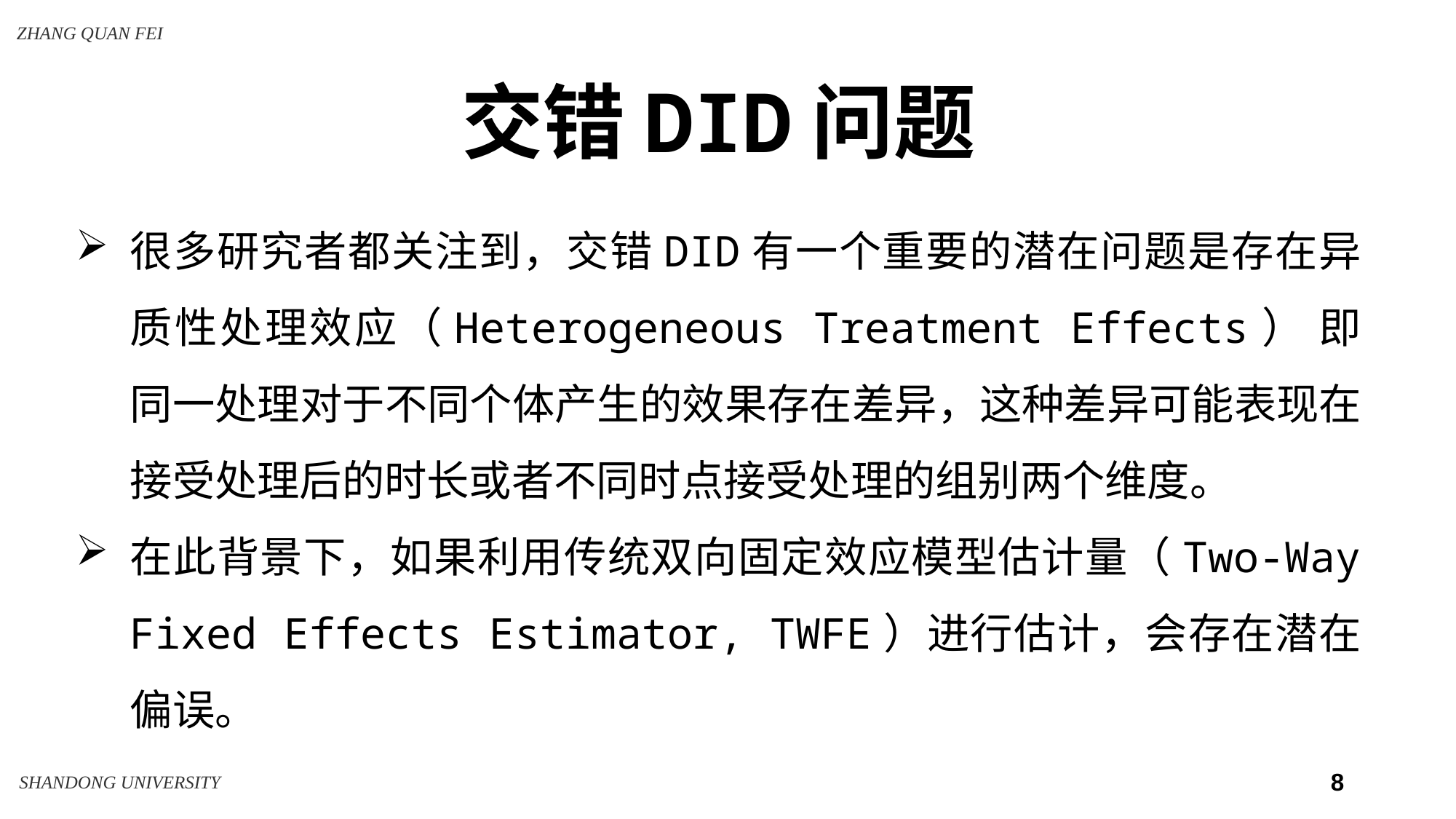

交错DID问题
很多研究者都关注到，交错DID有一个重要的潜在问题是存在异质性处理效应（Heterogeneous Treatment Effects） 即同一处理对于不同个体产生的效果存在差异，这种差异可能表现在接受处理后的时长或者不同时点接受处理的组别两个维度。
在此背景下，如果利用传统双向固定效应模型估计量（Two-Way Fixed Effects Estimator, TWFE）进行估计，会存在潜在偏误。
8